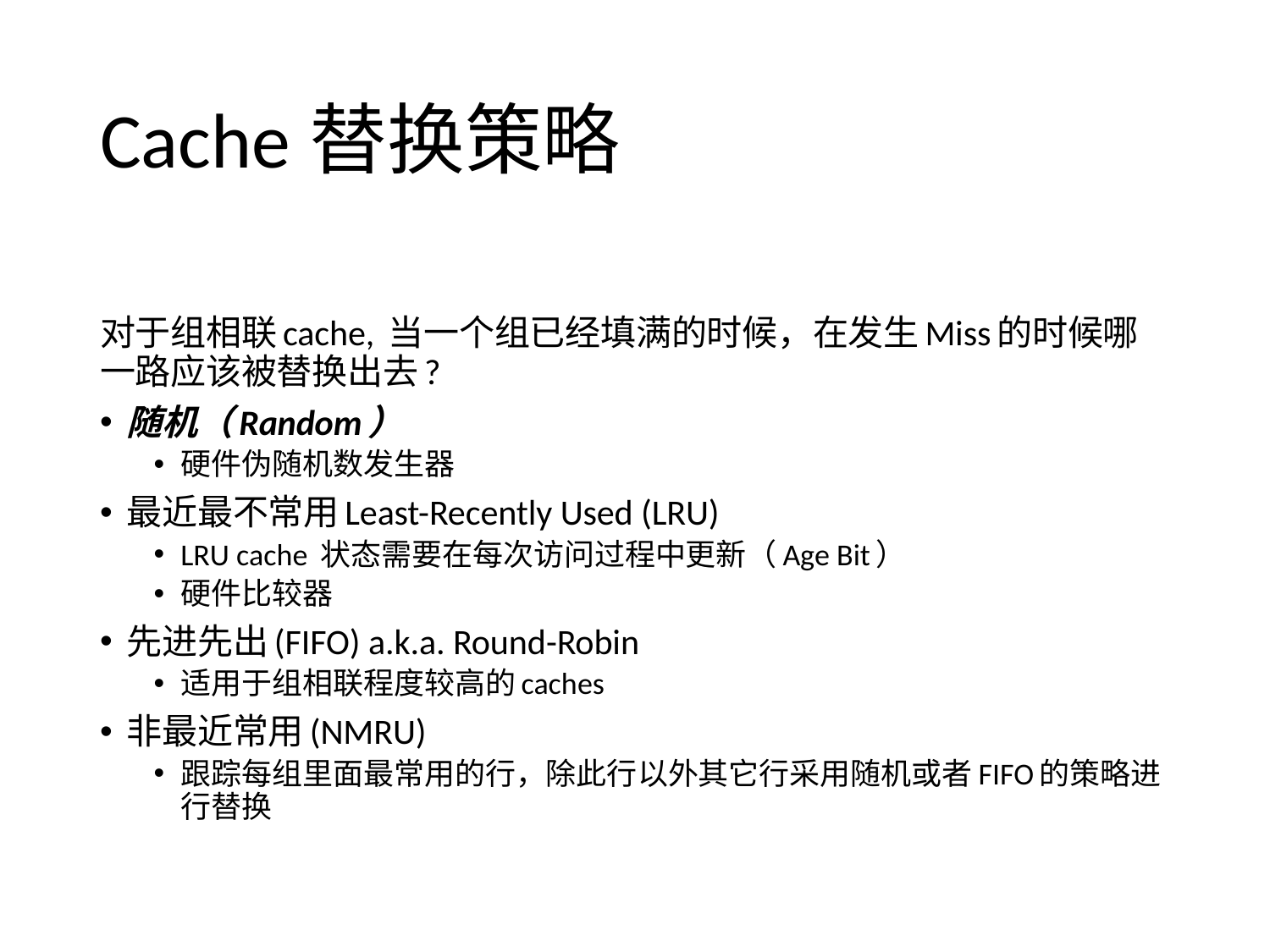

# Cache替换策略
对于组相联cache, 当一个组已经填满的时候，在发生Miss的时候哪一路应该被替换出去?
随机（Random）
硬件伪随机数发生器
最近最不常用Least-Recently Used (LRU)
LRU cache 状态需要在每次访问过程中更新（Age Bit）
硬件比较器
先进先出(FIFO) a.k.a. Round-Robin
适用于组相联程度较高的caches
非最近常用(NMRU)
跟踪每组里面最常用的行，除此行以外其它行采用随机或者FIFO的策略进行替换